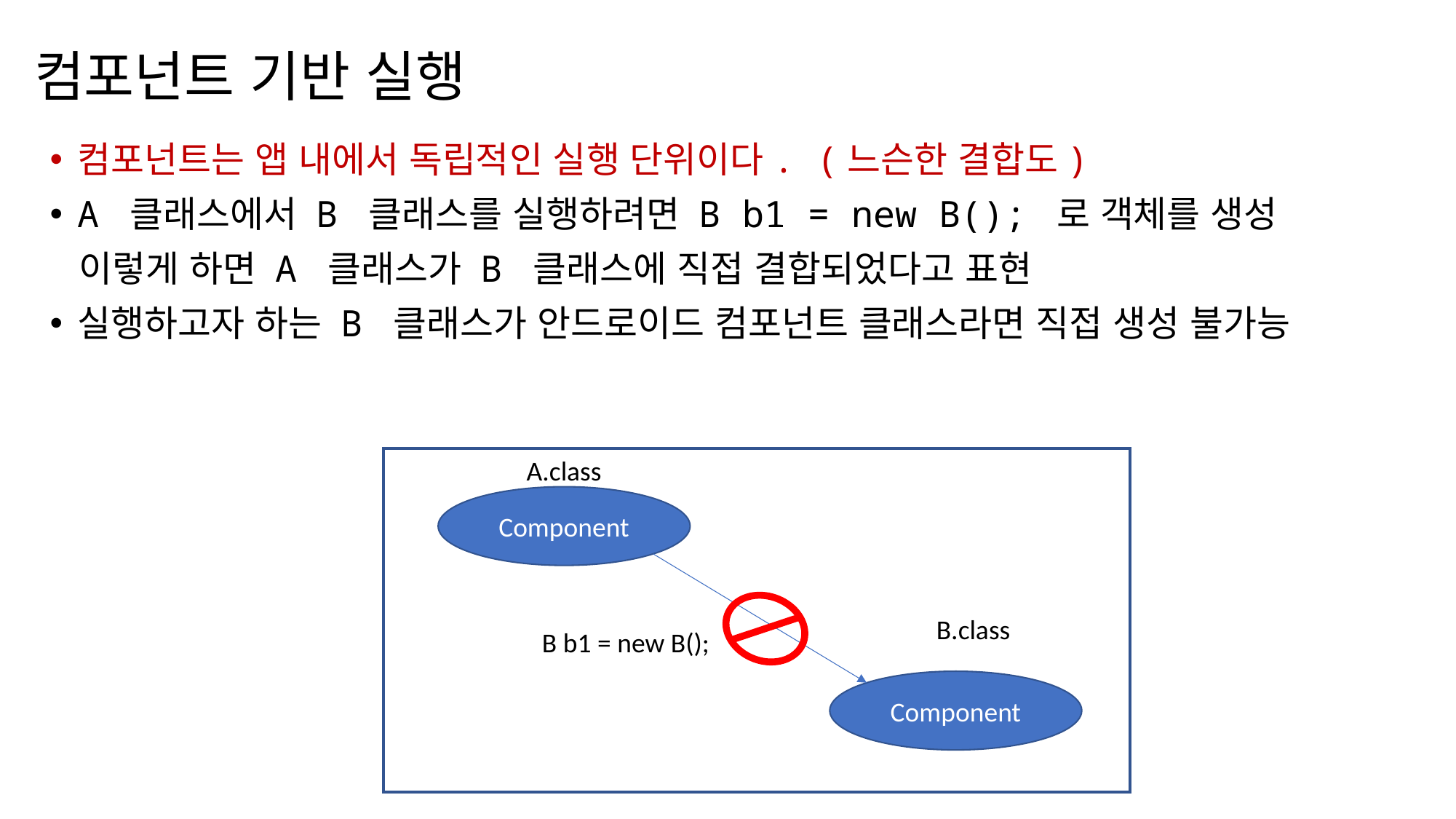

# 컴포넌트 기반 실행
컴포넌트는 앱 내에서 독립적인 실행 단위이다. (느슨한 결합도)
A 클래스에서 B 클래스를 실행하려면 B b1 = new B(); 로 객체를 생성
  이렇게 하면 A 클래스가 B 클래스에 직접 결합되었다고 표현
실행하고자 하는 B 클래스가 안드로이드 컴포넌트 클래스라면 직접 생성 불가능

A.class
Component

B.class
B b1 = new B();
Component